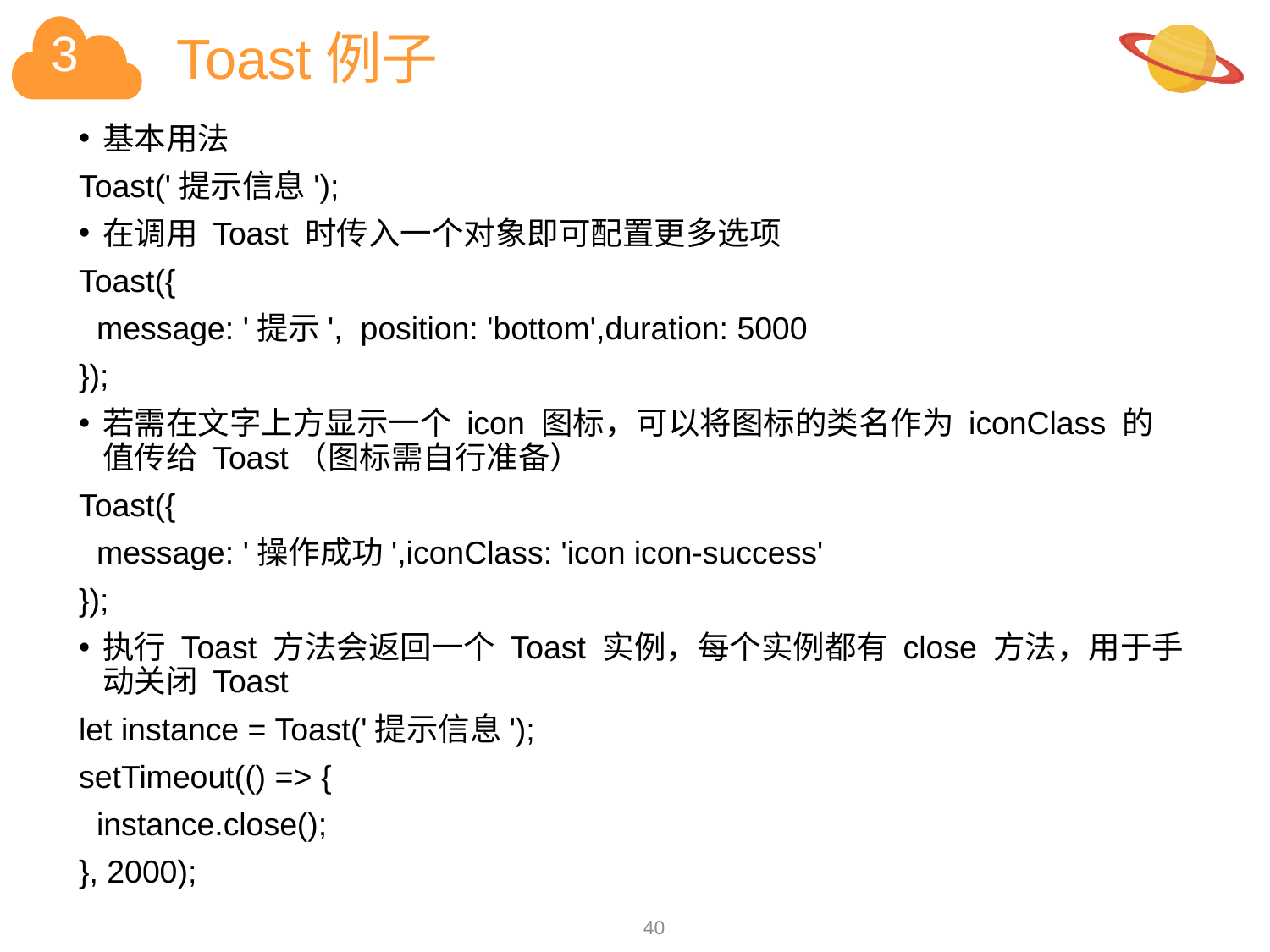

# Toast例子
基本用法
Toast('提示信息');
在调用 Toast 时传入一个对象即可配置更多选项
Toast({
  message: '提示',  position: 'bottom',duration: 5000
});
若需在文字上方显示一个 icon 图标，可以将图标的类名作为 iconClass 的值传给 Toast（图标需自行准备）
Toast({
  message: '操作成功',iconClass: 'icon icon-success'
});
执行 Toast 方法会返回一个 Toast 实例，每个实例都有 close 方法，用于手动关闭 Toast
let instance = Toast('提示信息');
setTimeout(() => {
  instance.close();
}, 2000);
40